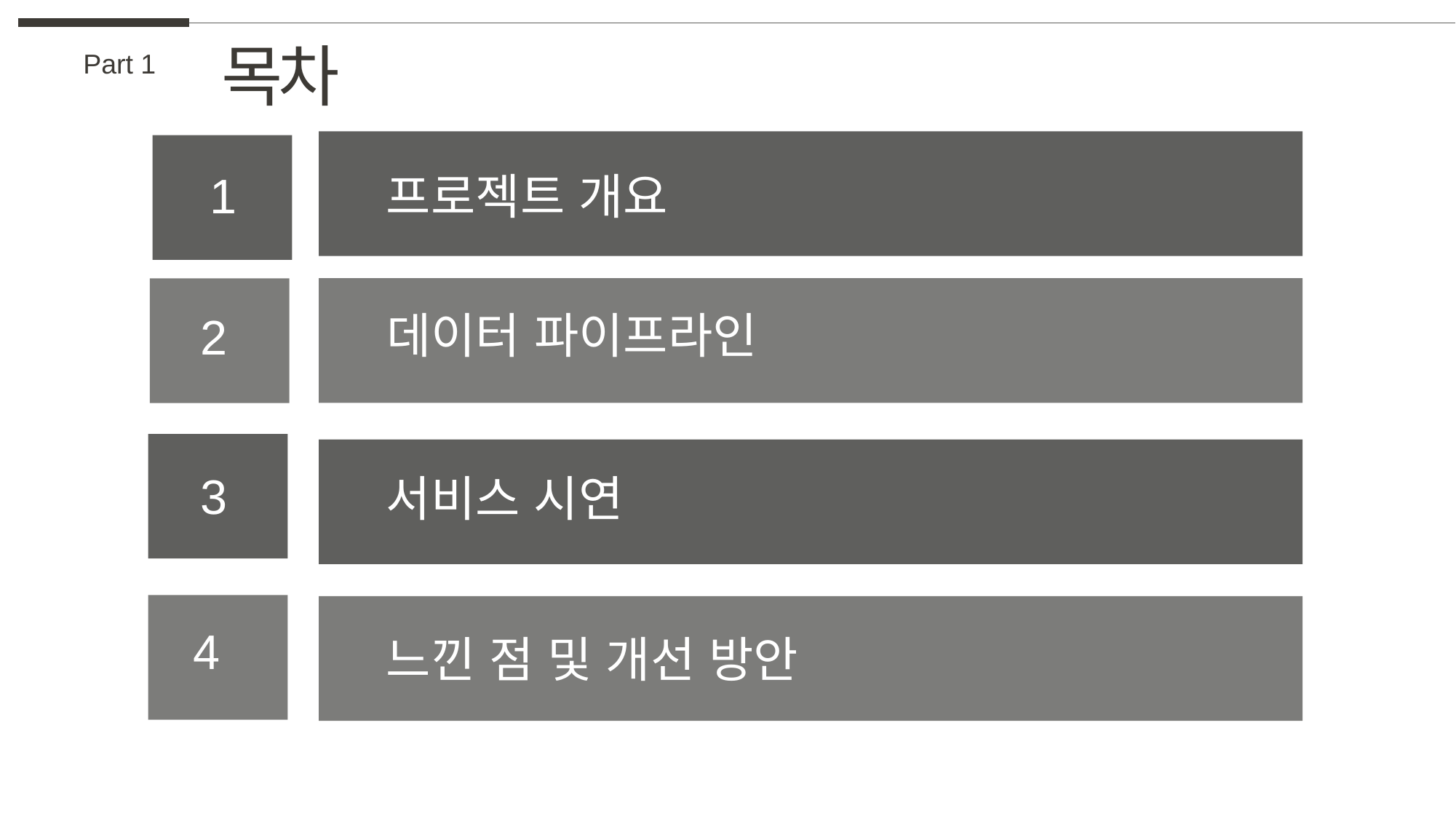

목차
Part 1

1
프로젝트 개요
1
주제를 입력하세요

데이터 파이프라인
2
2
주제를 입력하세요

3
서비스 시연

4
느낀 점 및 개선 방안